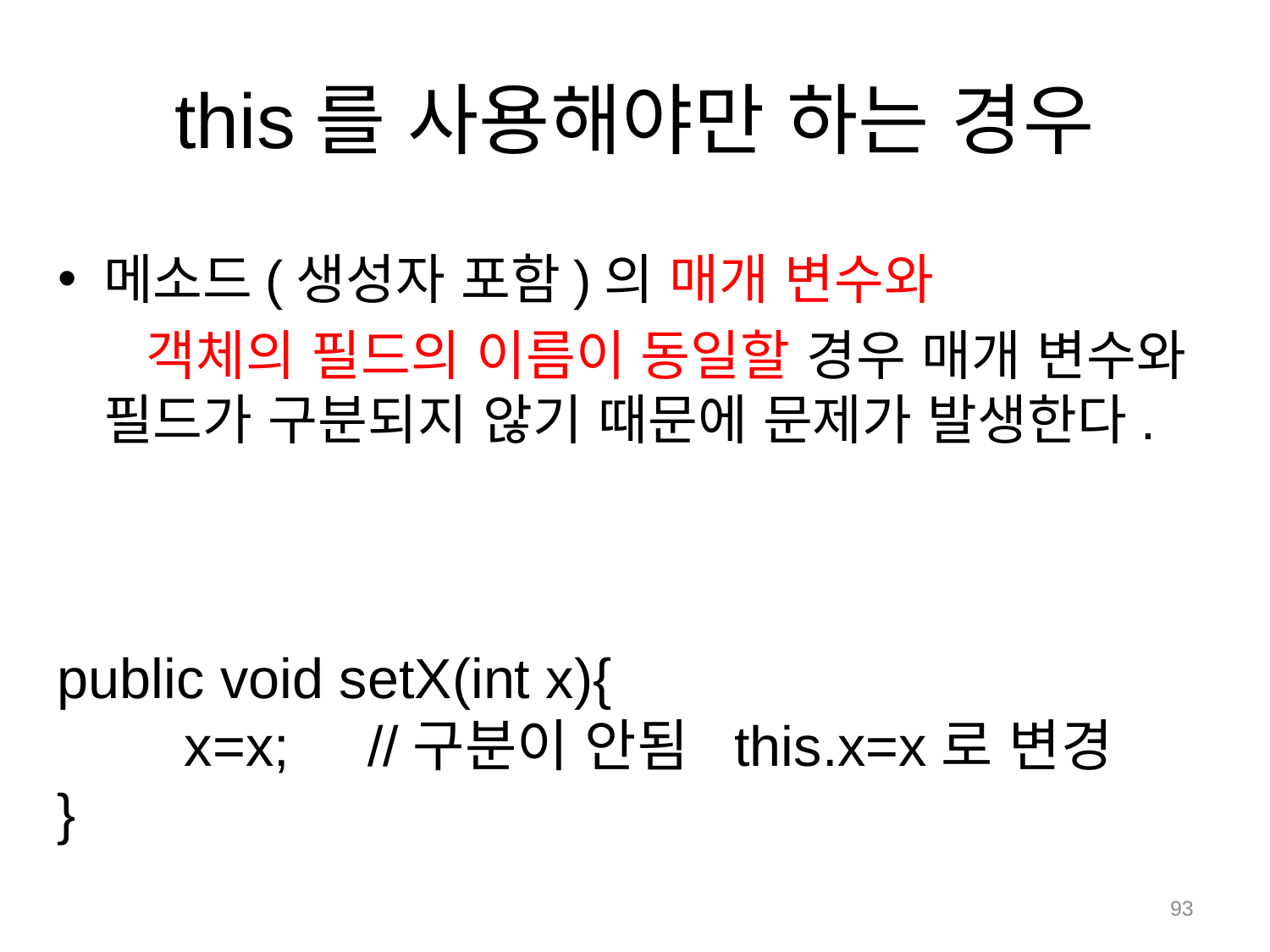

# this를 사용해야만 하는 경우
메소드(생성자 포함)의 매개 변수와
     객체의 필드의 이름이 동일할 경우 매개 변수와 필드가 구분되지 않기 때문에 문제가 발생한다.

public void setX(int x){
	x=x;     //구분이 안됨  this.x=x로 변경
}
93